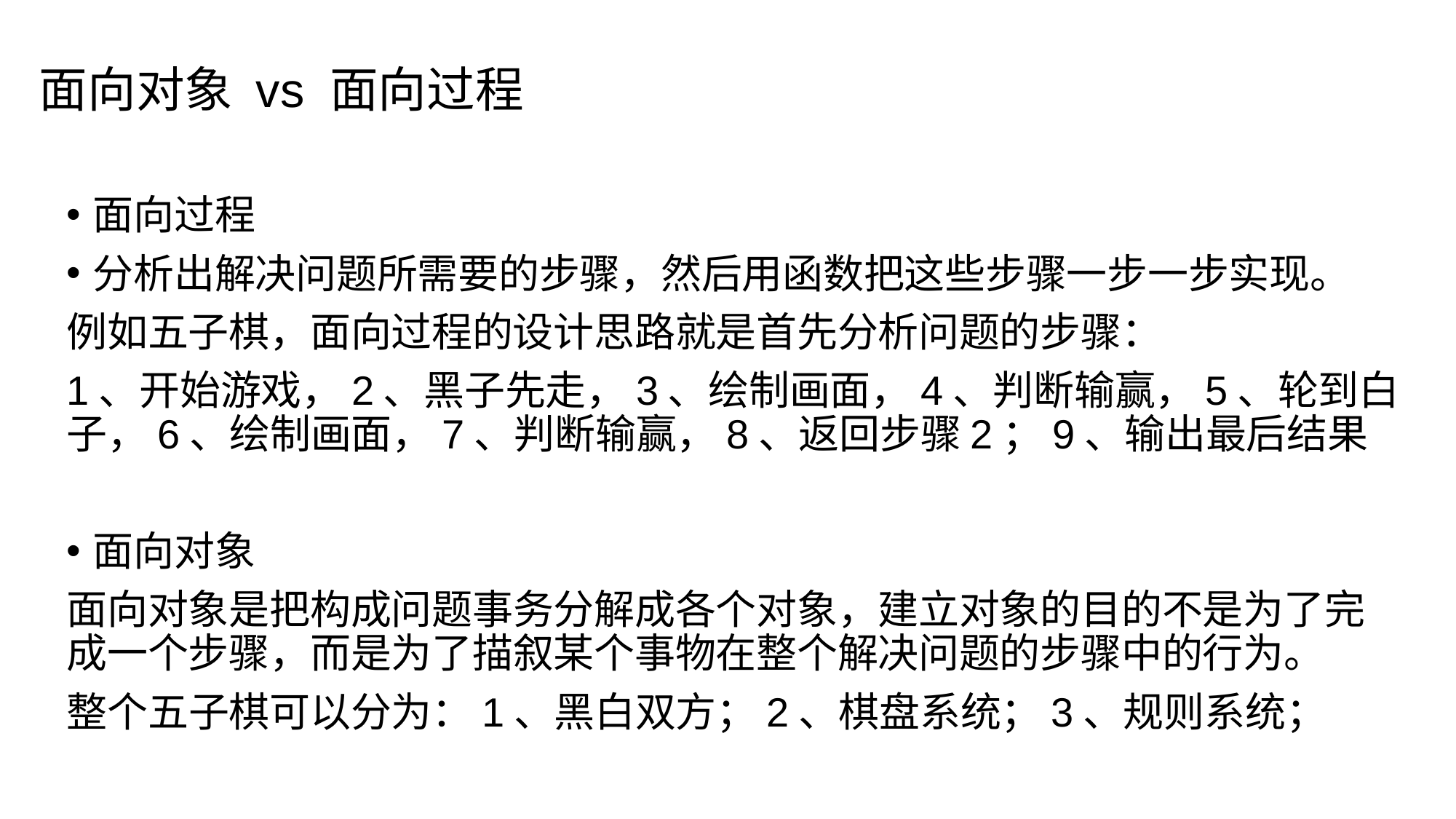

面向对象 vs 面向过程
面向过程
分析出解决问题所需要的步骤，然后用函数把这些步骤一步一步实现。
例如五子棋，面向过程的设计思路就是首先分析问题的步骤：
1、开始游戏，2、黑子先走，3、绘制画面，4、判断输赢，5、轮到白子，6、绘制画面，7、判断输赢，8、返回步骤2；9、输出最后结果

面向对象
面向对象是把构成问题事务分解成各个对象，建立对象的目的不是为了完成一个步骤，而是为了描叙某个事物在整个解决问题的步骤中的行为。
整个五子棋可以分为：1、黑白双方；2、棋盘系统；3、规则系统；